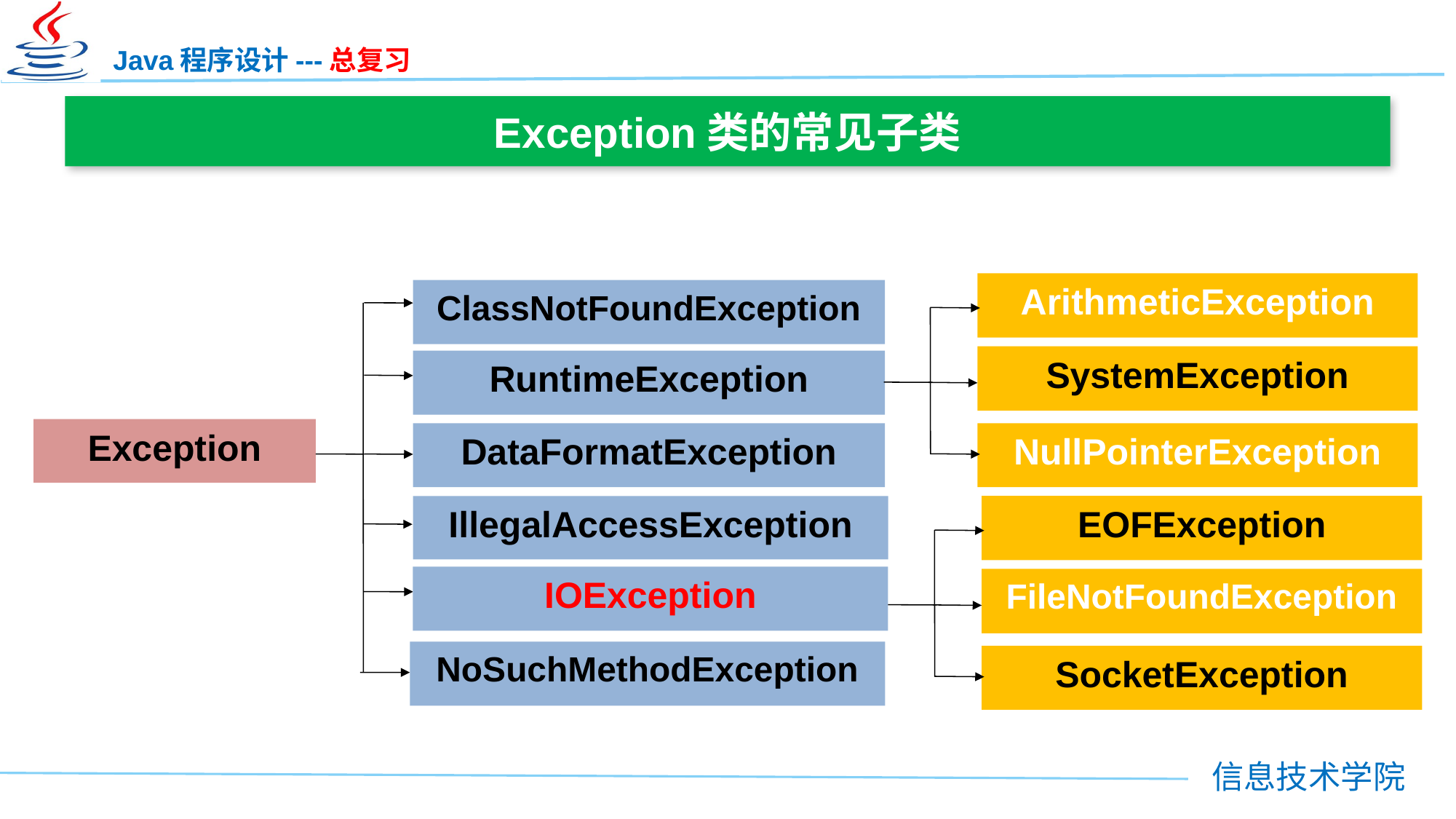

Exception类的常见子类

ArithmeticException

SystemException

NullPointerException

ClassNotFoundException

RuntimeException

Exception

DataFormatException

IllegalAccessException
EOFException

FileNotFoundException

SocketException

IOException

NoSuchMethodException